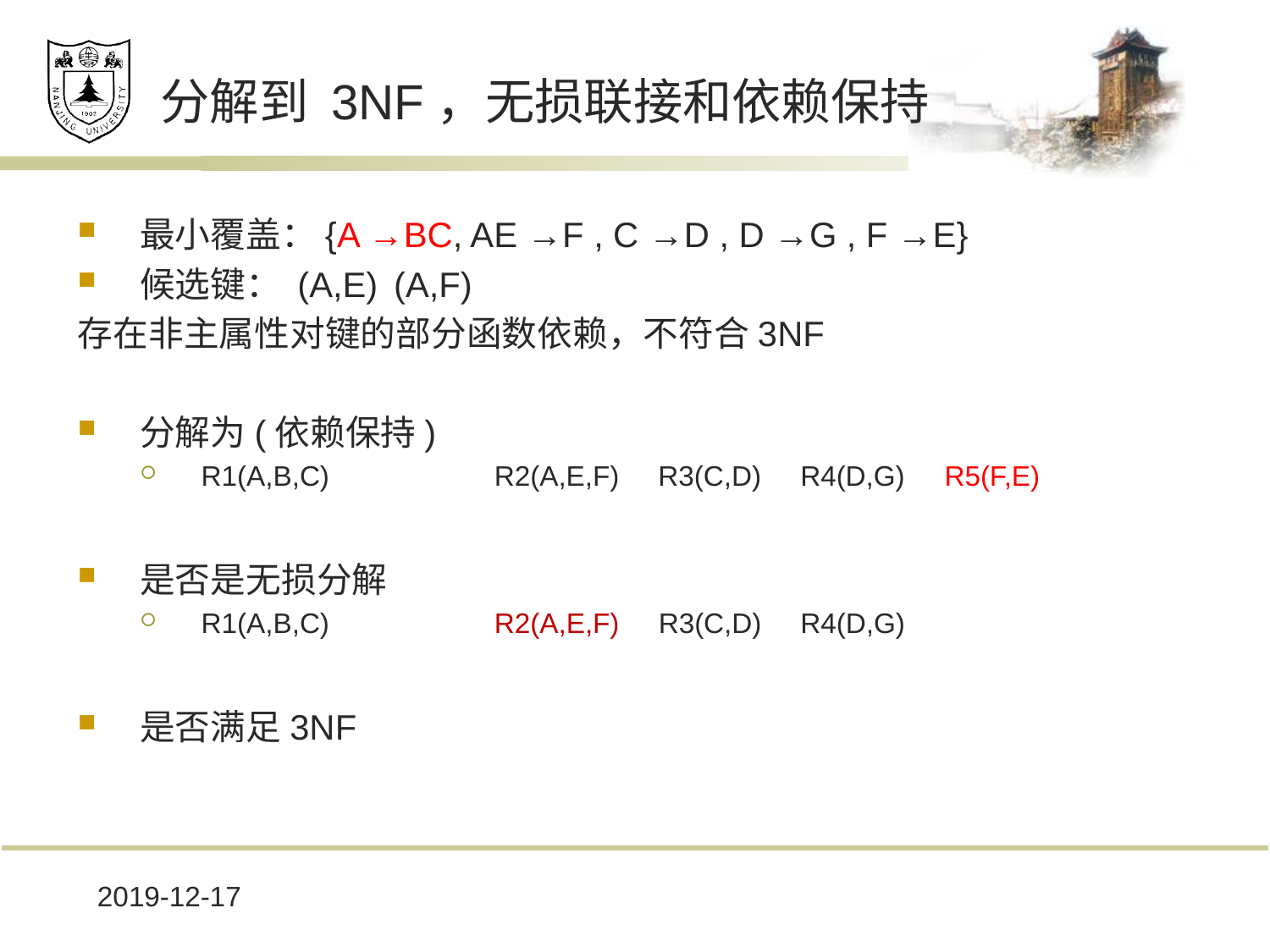

# 分解到 3NF，无损联接和依赖保持
最小覆盖：{A →BC, AE →F , C →D , D →G , F →E}
候选键： (A,E) 	(A,F)
存在非主属性对键的部分函数依赖，不符合3NF

分解为(依赖保持)
R1(A,B,C)	     R2(A,E,F)     R3(C,D)     R4(D,G)     R5(F,E)

是否是无损分解
R1(A,B,C)	     R2(A,E,F)     R3(C,D)     R4(D,G)

是否满足3NF
2019-12-17